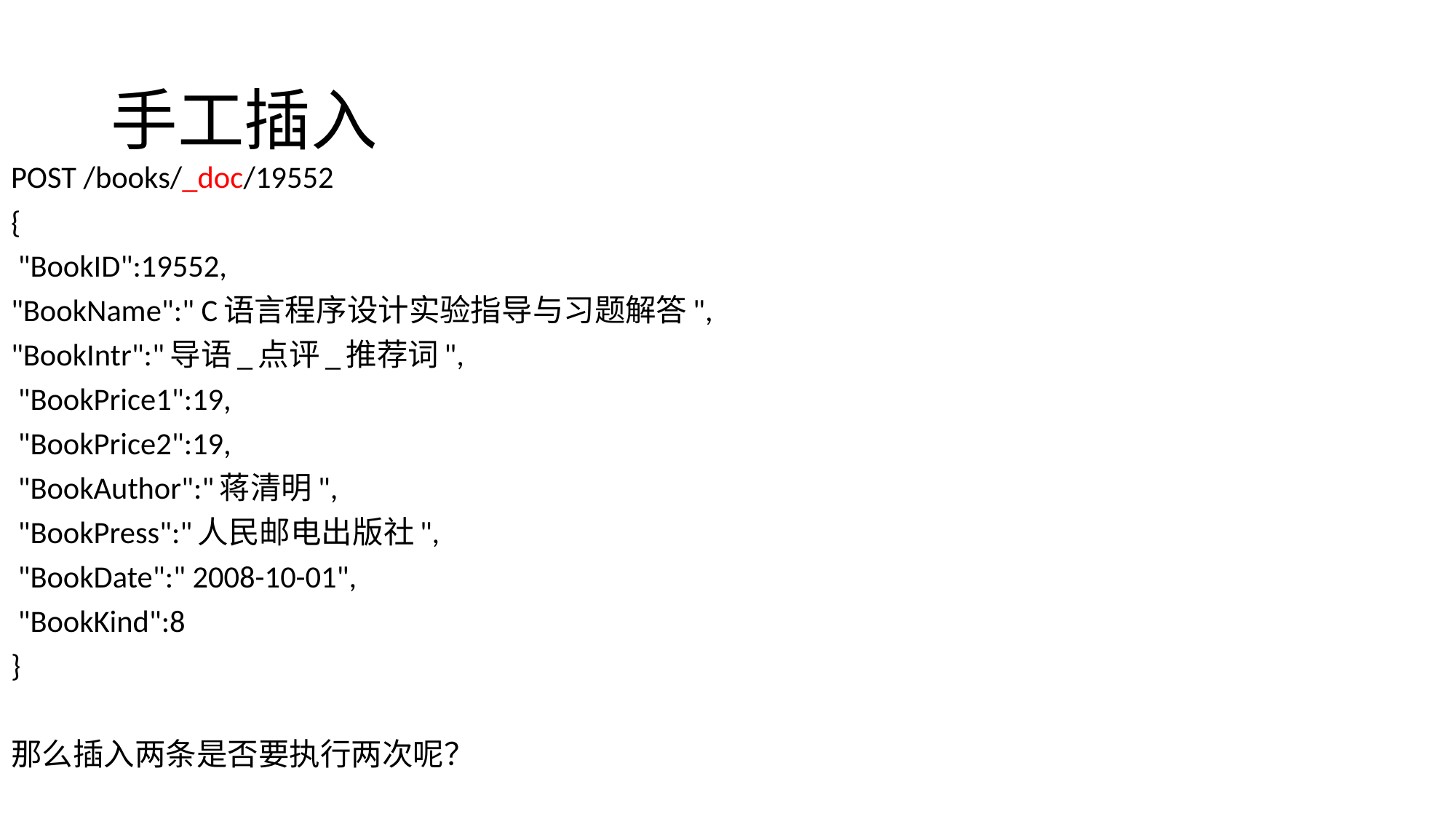

# 手工插入
POST /books/_doc/19552
{
 "BookID":19552,
"BookName":" C语言程序设计实验指导与习题解答",
"BookIntr":"导语_点评_推荐词",
 "BookPrice1":19,
 "BookPrice2":19,
 "BookAuthor":"蒋清明",
 "BookPress":"人民邮电出版社",
 "BookDate":" 2008-10-01",
 "BookKind":8
}

那么插入两条是否要执行两次呢？